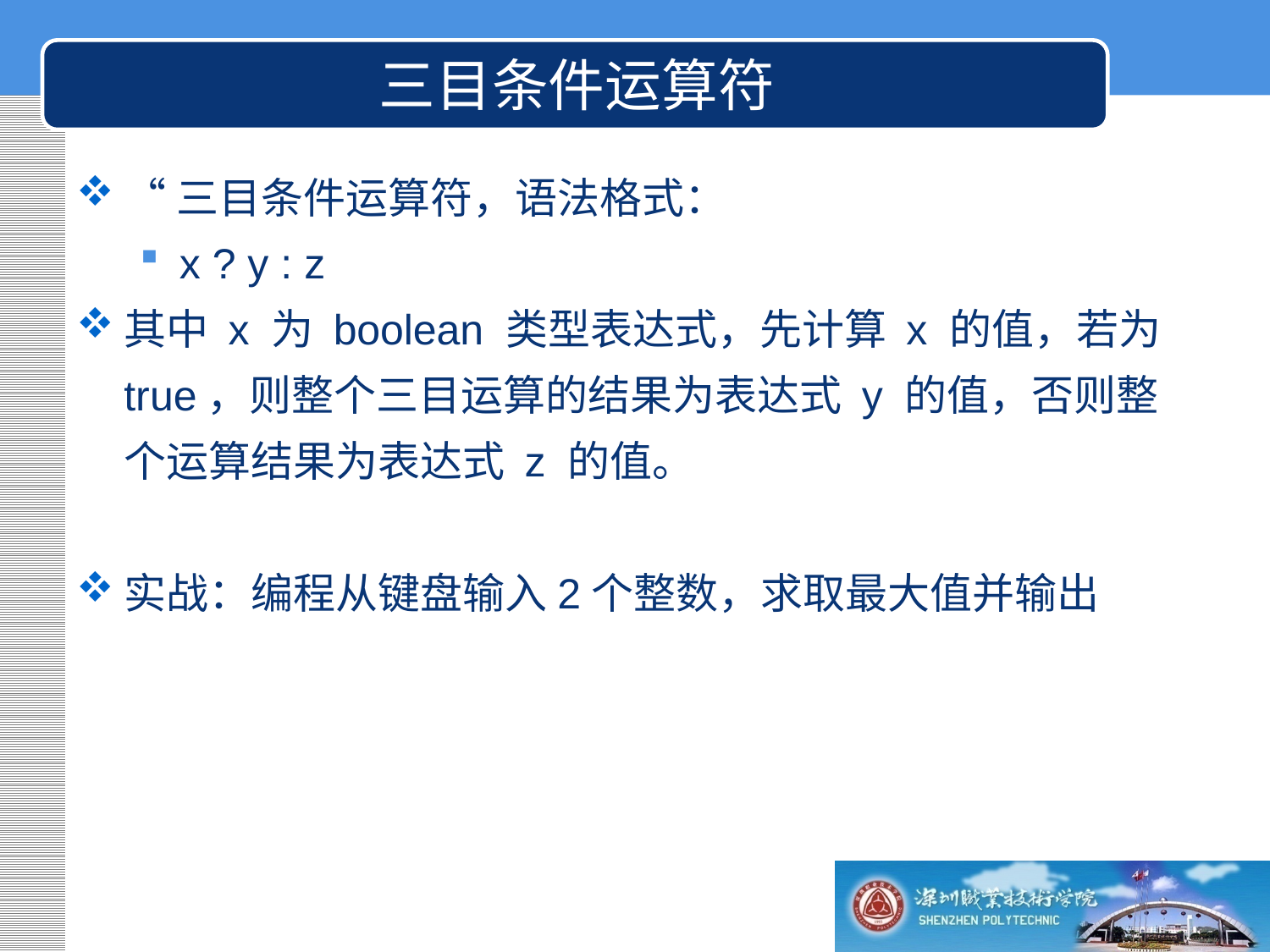

三目条件运算符
“三目条件运算符，语法格式：
x ? y : z
其中 x 为 boolean 类型表达式，先计算 x 的值，若为true，则整个三目运算的结果为表达式 y 的值，否则整个运算结果为表达式 z 的值。

实战：编程从键盘输入2个整数，求取最大值并输出